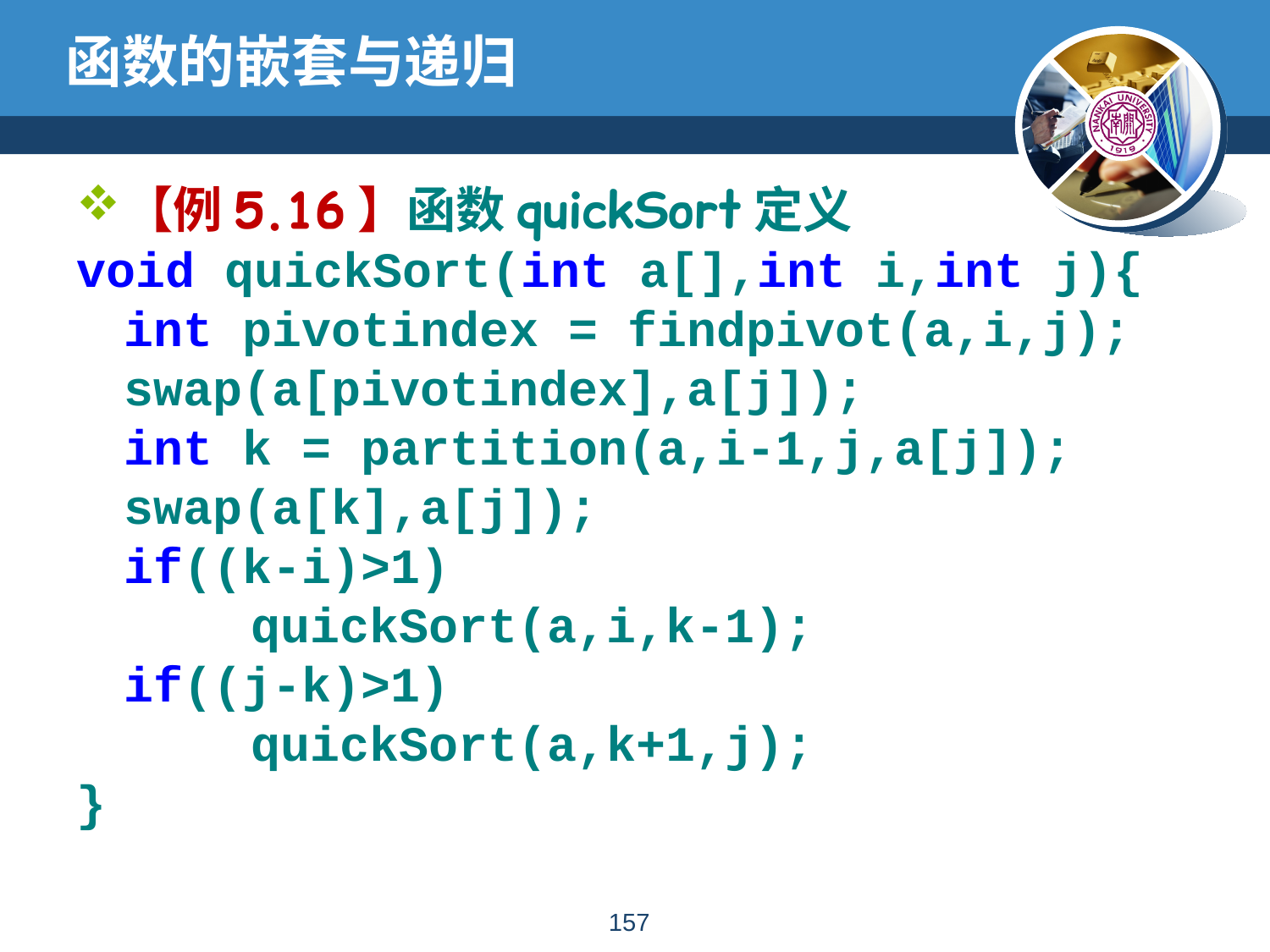

# 函数的嵌套与递归
【例5.16】函数quickSort定义
void quickSort(int a[],int i,int j){
	int pivotindex = findpivot(a,i,j);
	swap(a[pivotindex],a[j]);
	int k = partition(a,i-1,j,a[j]);
	swap(a[k],a[j]);
	if((k-i)>1)
		quickSort(a,i,k-1);
	if((j-k)>1)
		quickSort(a,k+1,j);
}
157